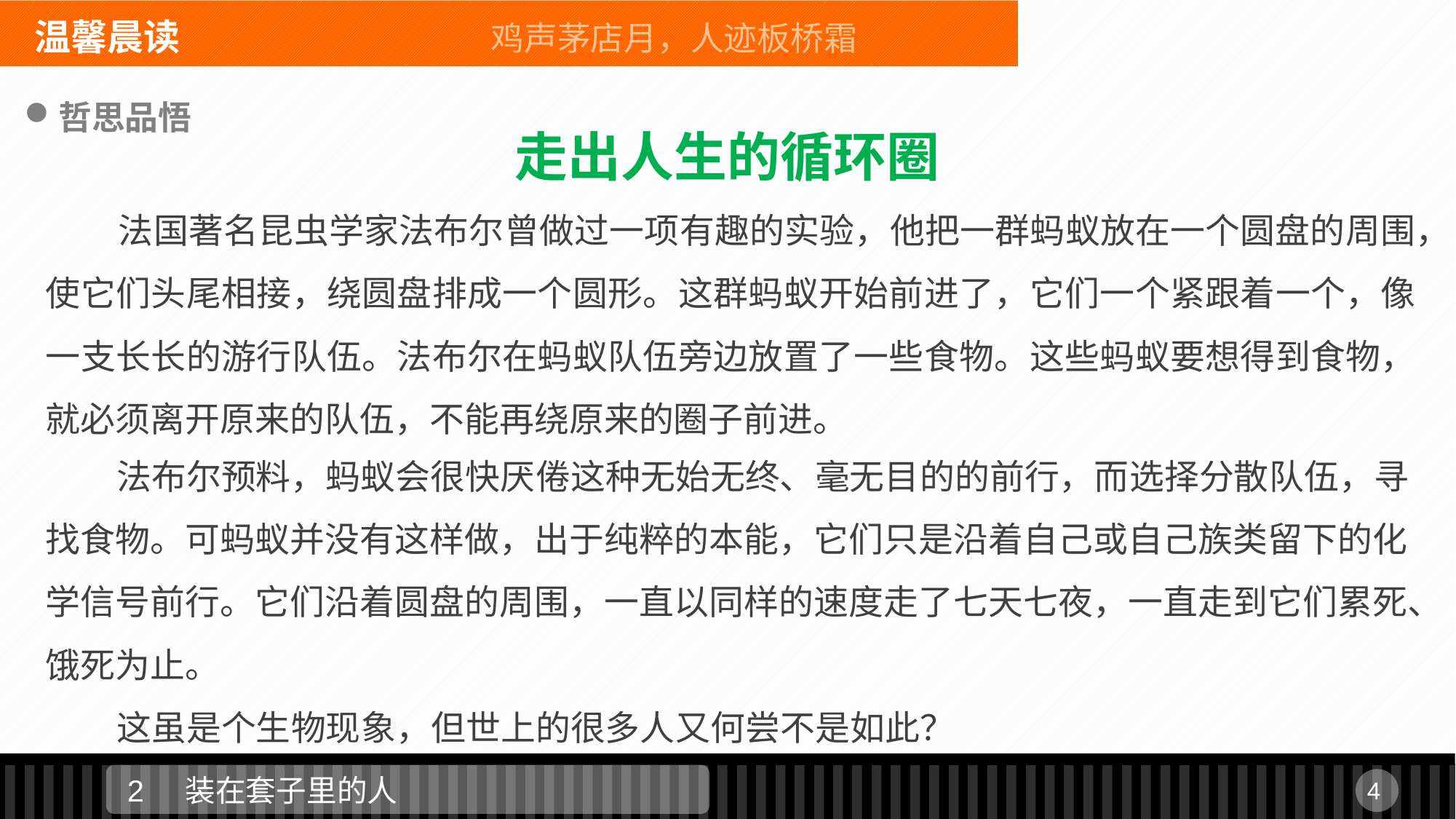

温馨晨读                                      鸡声茅店月，人迹板桥霜
哲思品悟
走出人生的循环圈
        法国著名昆虫学家法布尔曾做过一项有趣的实验，他把一群蚂蚁放在一个圆盘的周围，使它们头尾相接，绕圆盘排成一个圆形。这群蚂蚁开始前进了，它们一个紧跟着一个，像一支长长的游行队伍。法布尔在蚂蚁队伍旁边放置了一些食物。这些蚂蚁要想得到食物，就必须离开原来的队伍，不能再绕原来的圈子前进。
        法布尔预料，蚂蚁会很快厌倦这种无始无终、毫无目的的前行，而选择分散队伍，寻找食物。可蚂蚁并没有这样做，出于纯粹的本能，它们只是沿着自己或自己族类留下的化学信号前行。它们沿着圆盘的周围，一直以同样的速度走了七天七夜，一直走到它们累死、饿死为止。
        这虽是个生物现象，但世上的很多人又何尝不是如此？